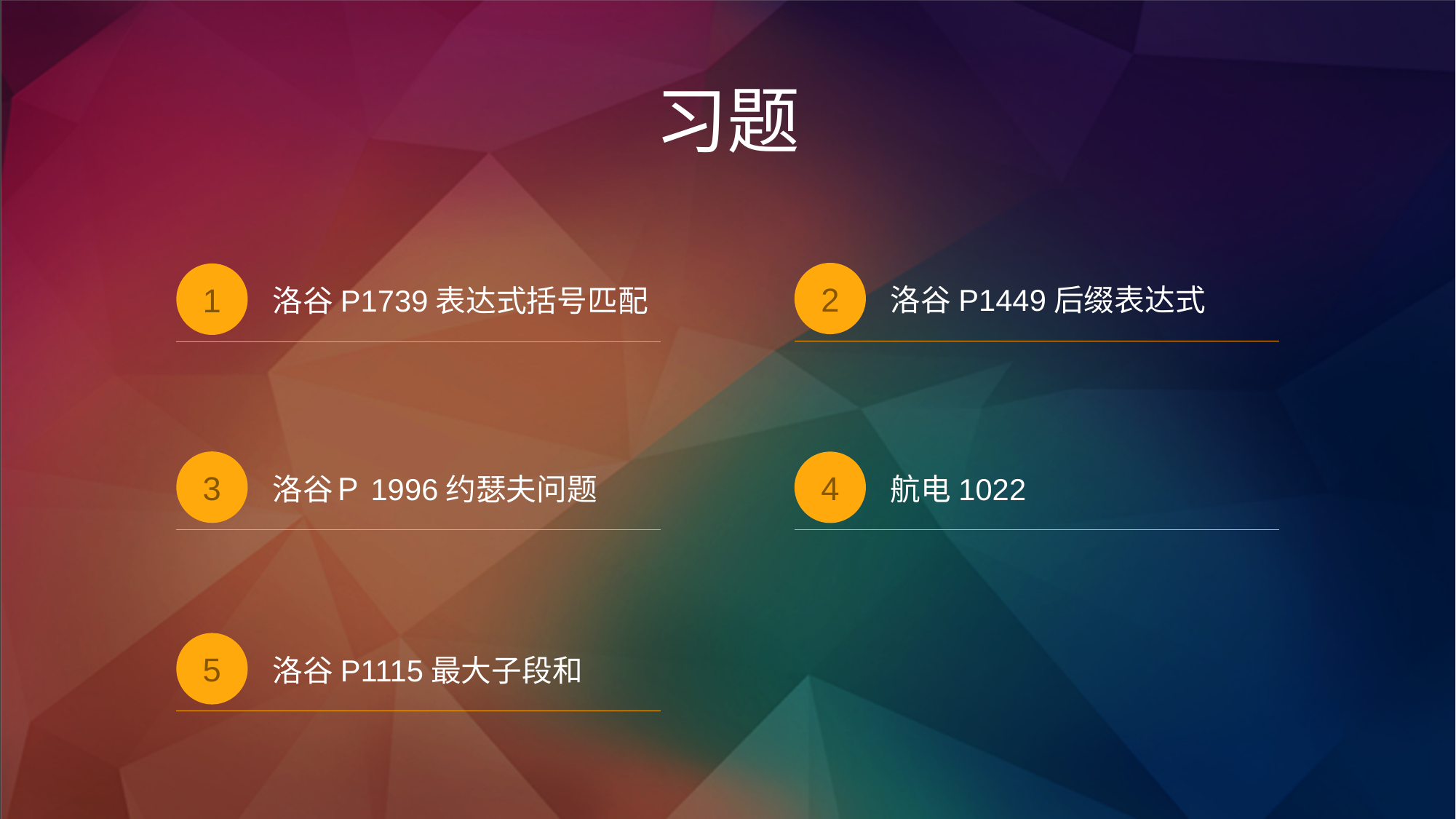

习题
洛谷P1449后缀表达式
2
洛谷P1739表达式括号匹配
1
洛谷Ｐ1996约瑟夫问题
3
航电1022
4
洛谷P1115最大子段和
5